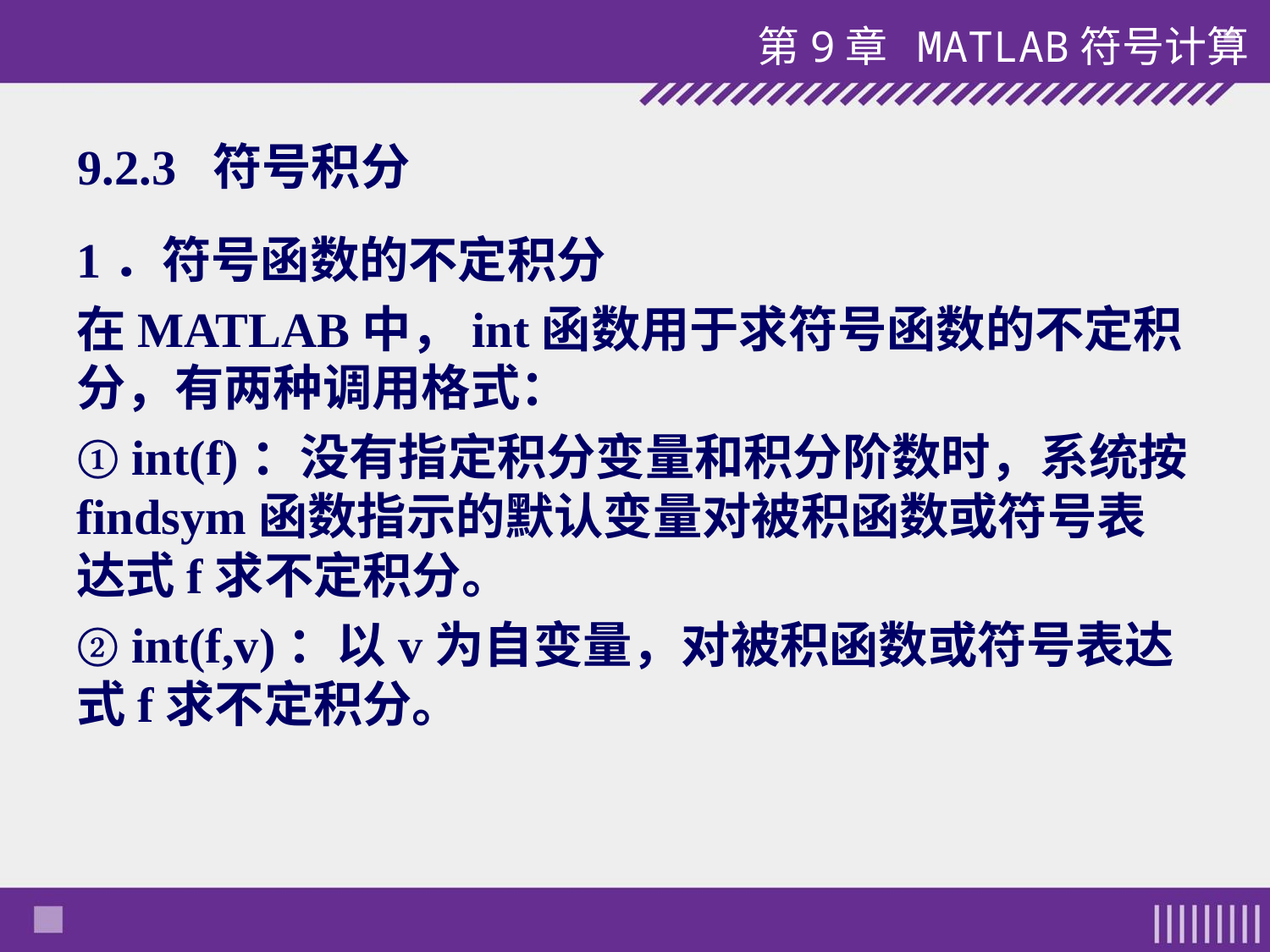

第9章  MATLAB符号计算
# 9.2.3  符号积分
1．符号函数的不定积分
在MATLAB中，int函数用于求符号函数的不定积分，有两种调用格式：
① int(f)：没有指定积分变量和积分阶数时，系统按findsym函数指示的默认变量对被积函数或符号表达式f求不定积分。
② int(f,v)：以v为自变量，对被积函数或符号表达式f求不定积分。